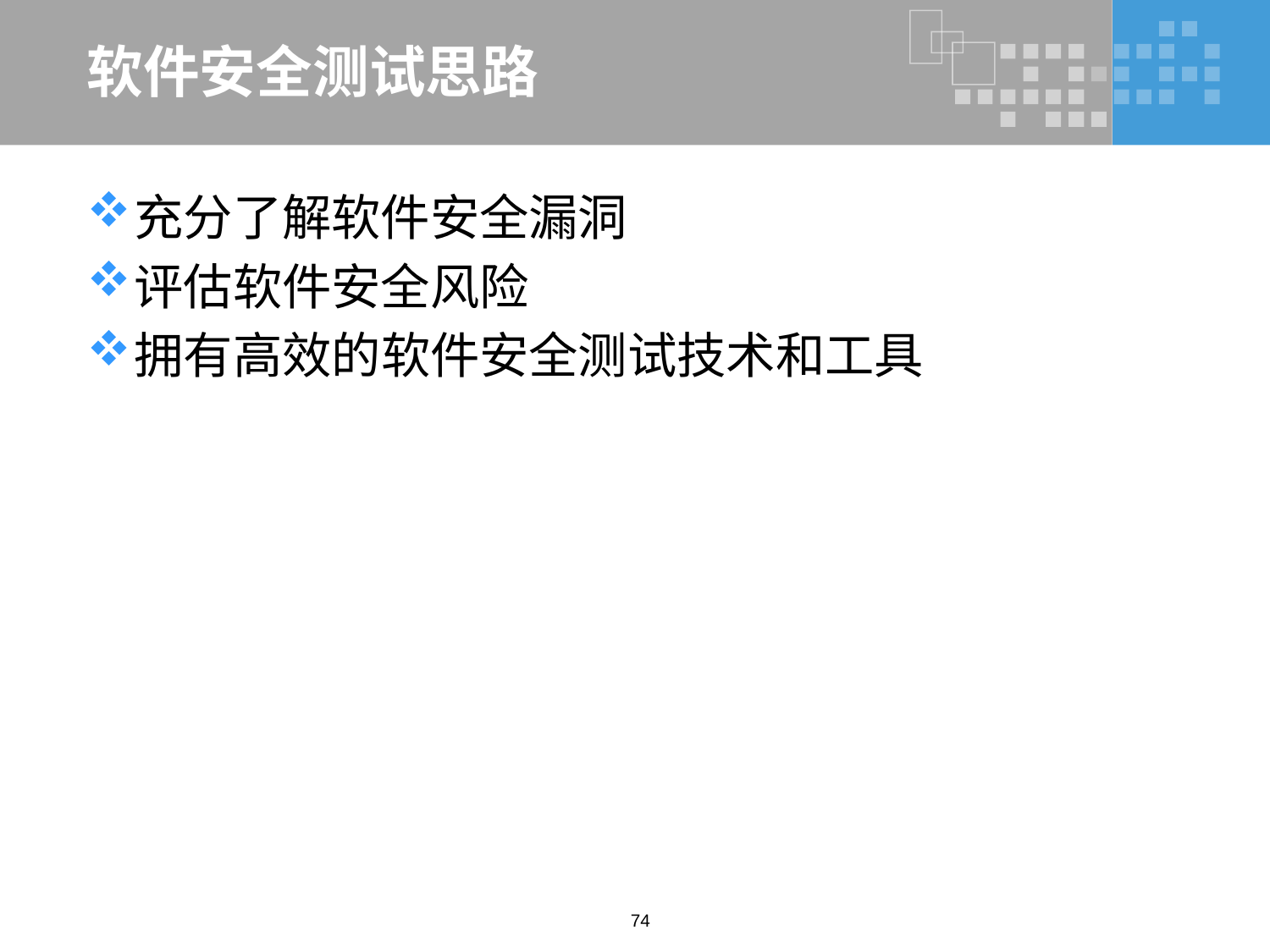

# 软件安全测试思路
充分了解软件安全漏洞
评估软件安全风险
拥有高效的软件安全测试技术和工具
74